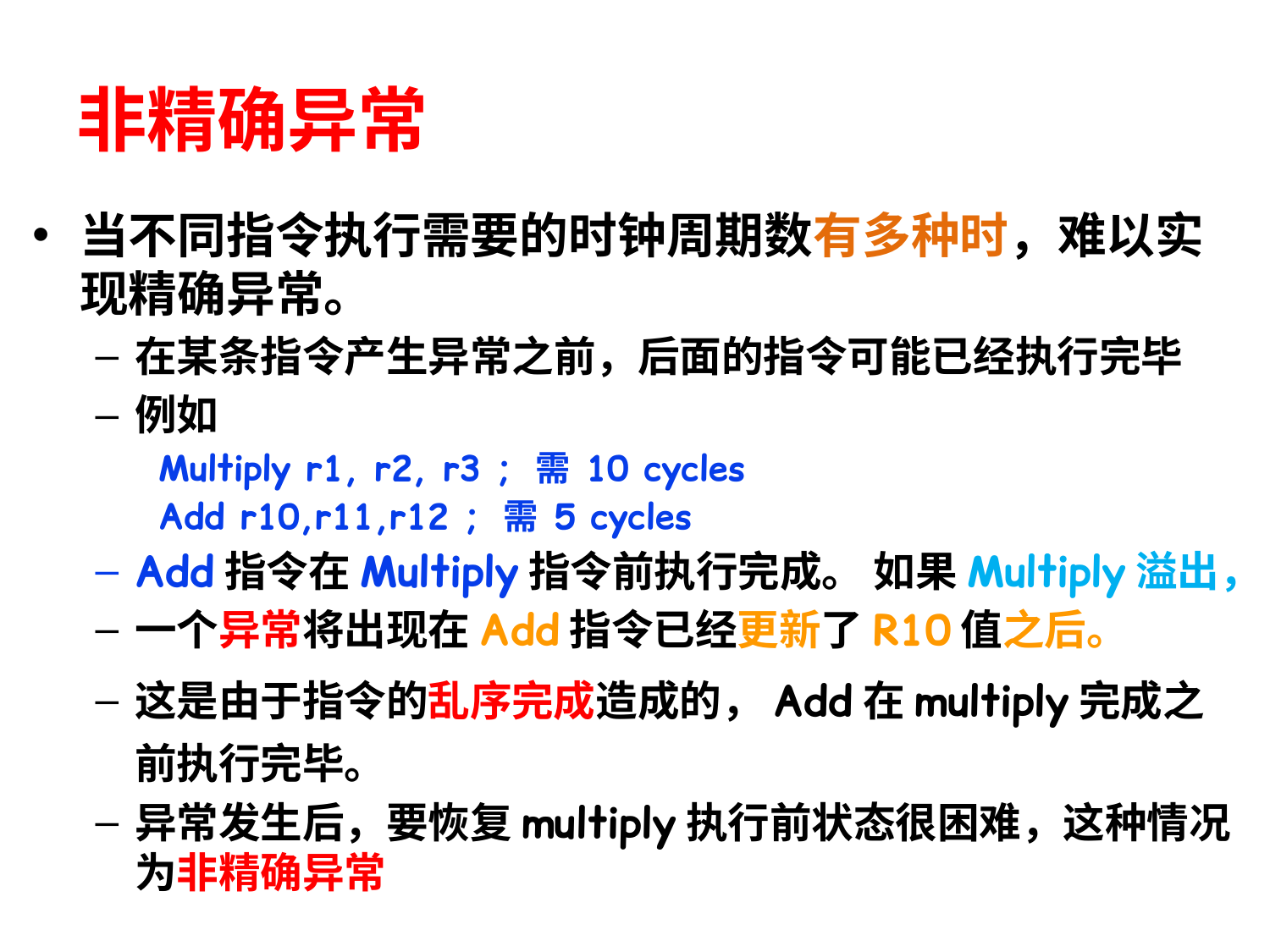

# 非精确异常
当不同指令执行需要的时钟周期数有多种时，难以实现精确异常。
在某条指令产生异常之前，后面的指令可能已经执行完毕
例如
Multiply r1, r2, r3 ; 需 10 cycles
Add r10,r11,r12 ; 需 5 cycles
Add指令在Multiply指令前执行完成。 如果Multiply溢出，
一个异常将出现在Add指令已经更新了R10值之后。
这是由于指令的乱序完成造成的，Add在multiply完成之前执行完毕。
异常发生后，要恢复multiply执行前状态很困难，这种情况为非精确异常
24